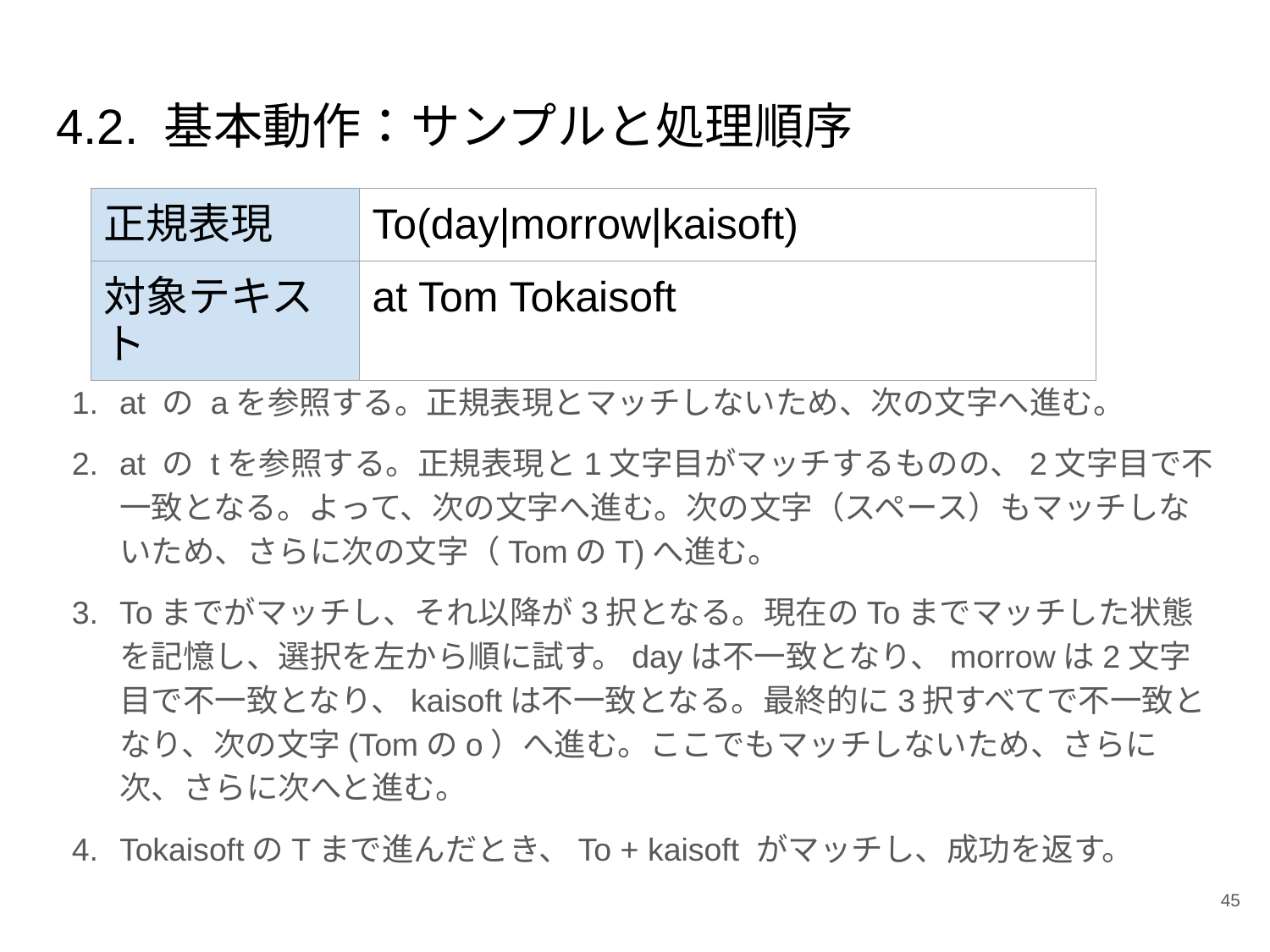

# 4.2. 基本動作：サンプルと処理順序
| 正規表現 | To(day|morrow|kaisoft) |
| --- | --- |
| 対象テキスト | at Tom Tokaisoft |
at の aを参照する。正規表現とマッチしないため、次の文字へ進む。
at の tを参照する。正規表現と1文字目がマッチするものの、2文字目で不一致となる。よって、次の文字へ進む。次の文字（スペース）もマッチしないため、さらに次の文字（TomのT)へ進む。
Toまでがマッチし、それ以降が3択となる。現在のToまでマッチした状態を記憶し、選択を左から順に試す。dayは不一致となり、morrowは2文字目で不一致となり、kaisoftは不一致となる。最終的に3択すべてで不一致となり、次の文字(Tomのo）へ進む。ここでもマッチしないため、さらに次、さらに次へと進む。
TokaisoftのTまで進んだとき、To + kaisoft がマッチし、成功を返す。
45